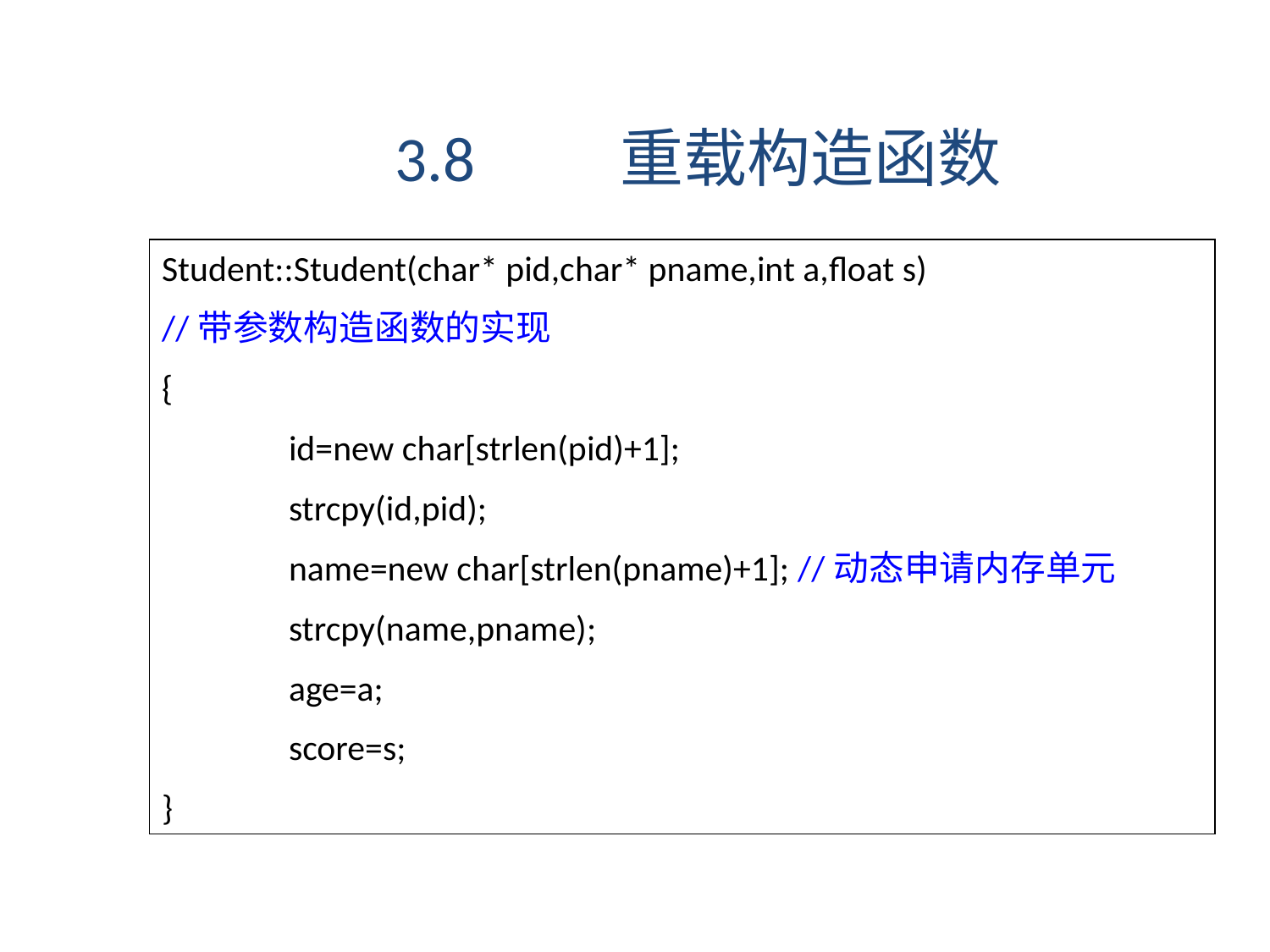

3.8         重载构造函数
Student::Student(char* pid,char* pname,int a,float s)
//带参数构造函数的实现
{
	id=new char[strlen(pid)+1];
	strcpy(id,pid);
	name=new char[strlen(pname)+1]; //动态申请内存单元
	strcpy(name,pname);
	age=a;
	score=s;
}